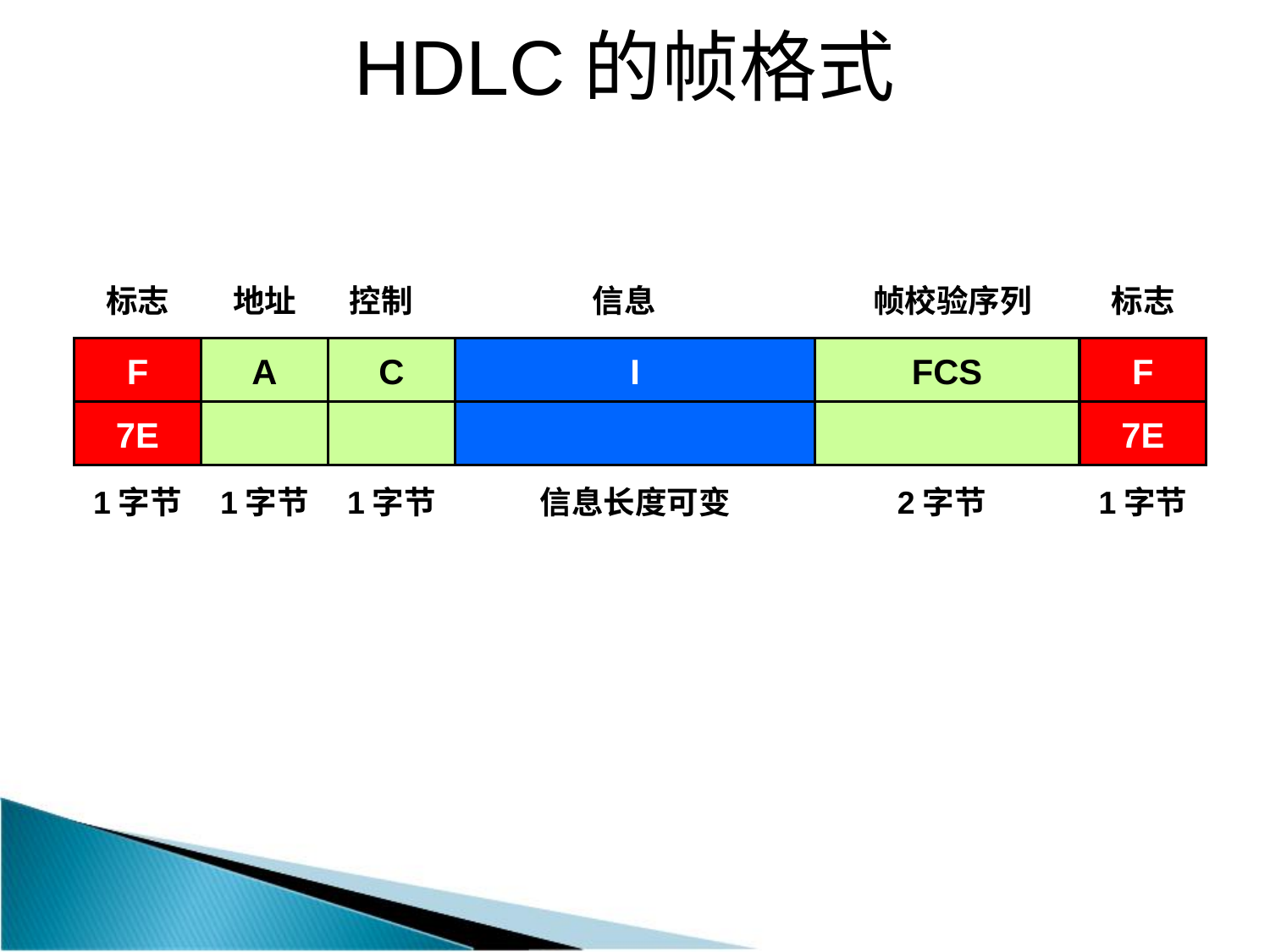

# HDLC的帧格式
标志
地址
控制
信息
帧校验序列
标志
F
A
C
I
FCS
F
7E

7E
1字节
1字节
1字节
信息长度可变
2字节
1字节